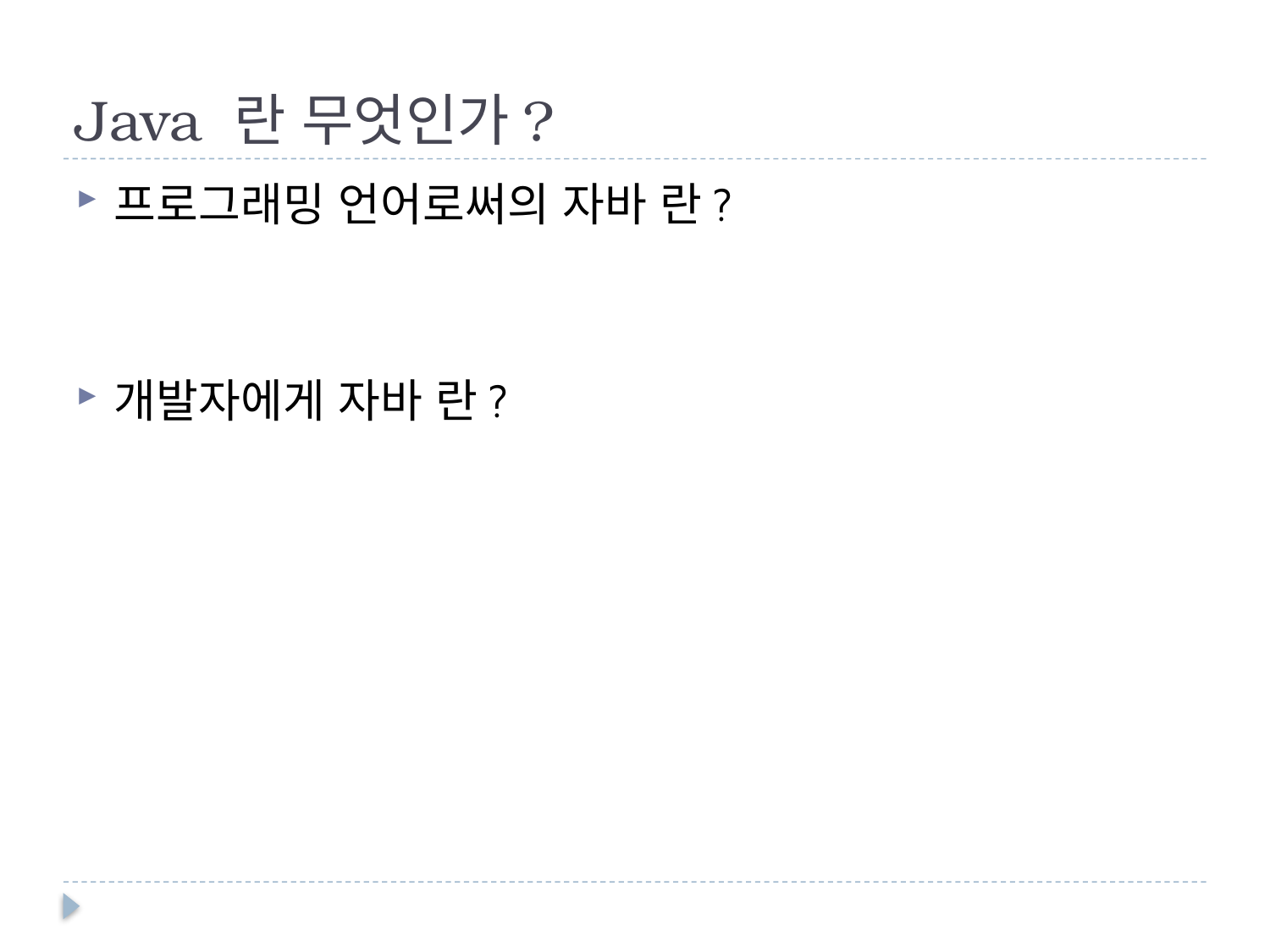

# Java 란 무엇인가?
프로그래밍 언어로써의 자바 란?

개발자에게 자바 란?